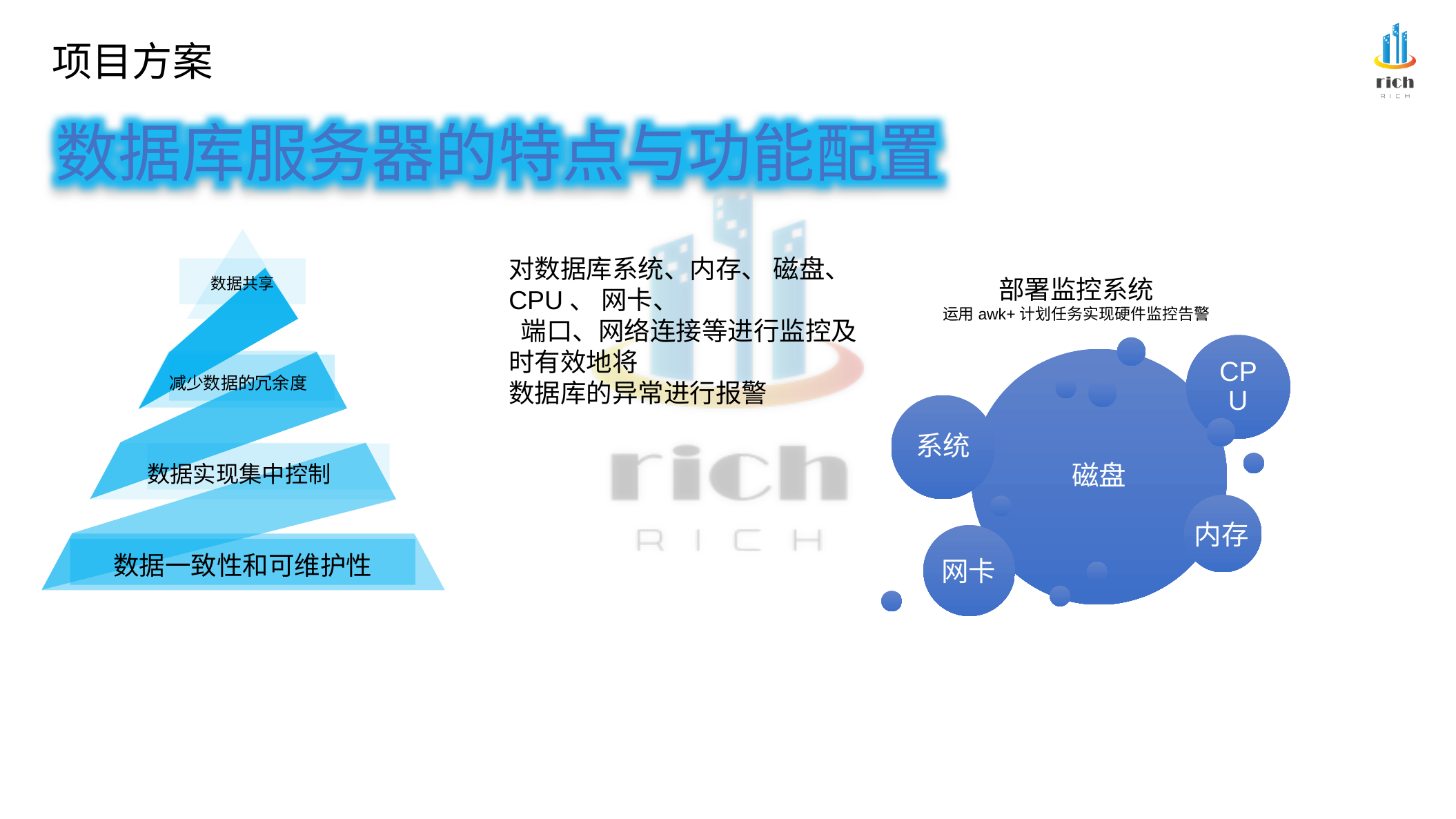

项目方案
数据库服务器的特点与功能配置

数据共享
对数据库系统、内存、 磁盘、CPU、 网卡、
 端口、网络连接等进行监控及时有效地将
数据库的异常进行报警

部署监控系统
运用awk+计划任务实现硬件监控告警

磁盘
系统
CPU

减少数据的冗余度

数据实现集中控制
内存

数据一致性和可维护性
网卡